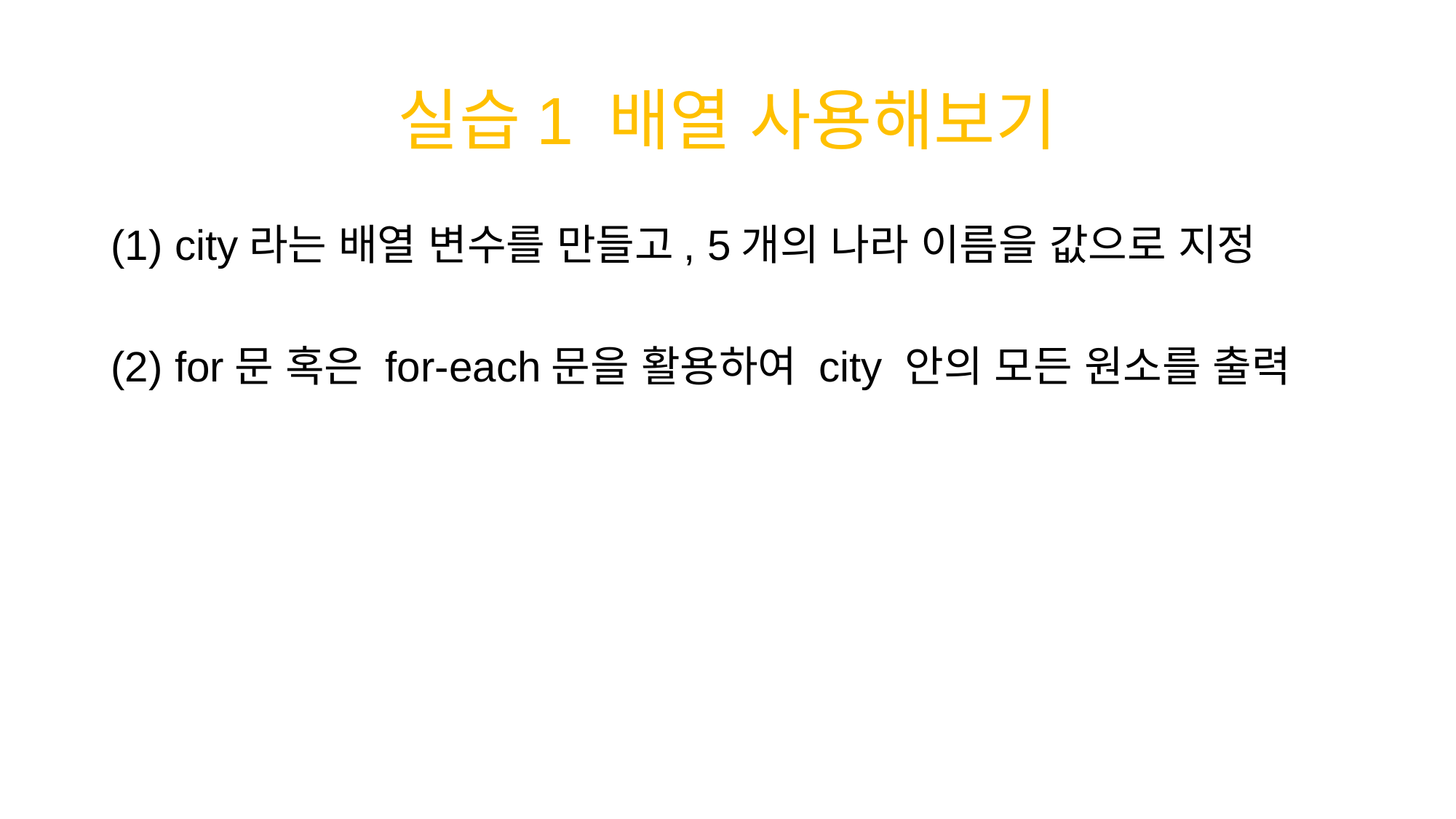

# 실습1 배열 사용해보기
(1) city라는 배열 변수를 만들고, 5개의 나라 이름을 값으로 지정

(2) for문 혹은 for-each문을 활용하여 city 안의 모든 원소를 출력